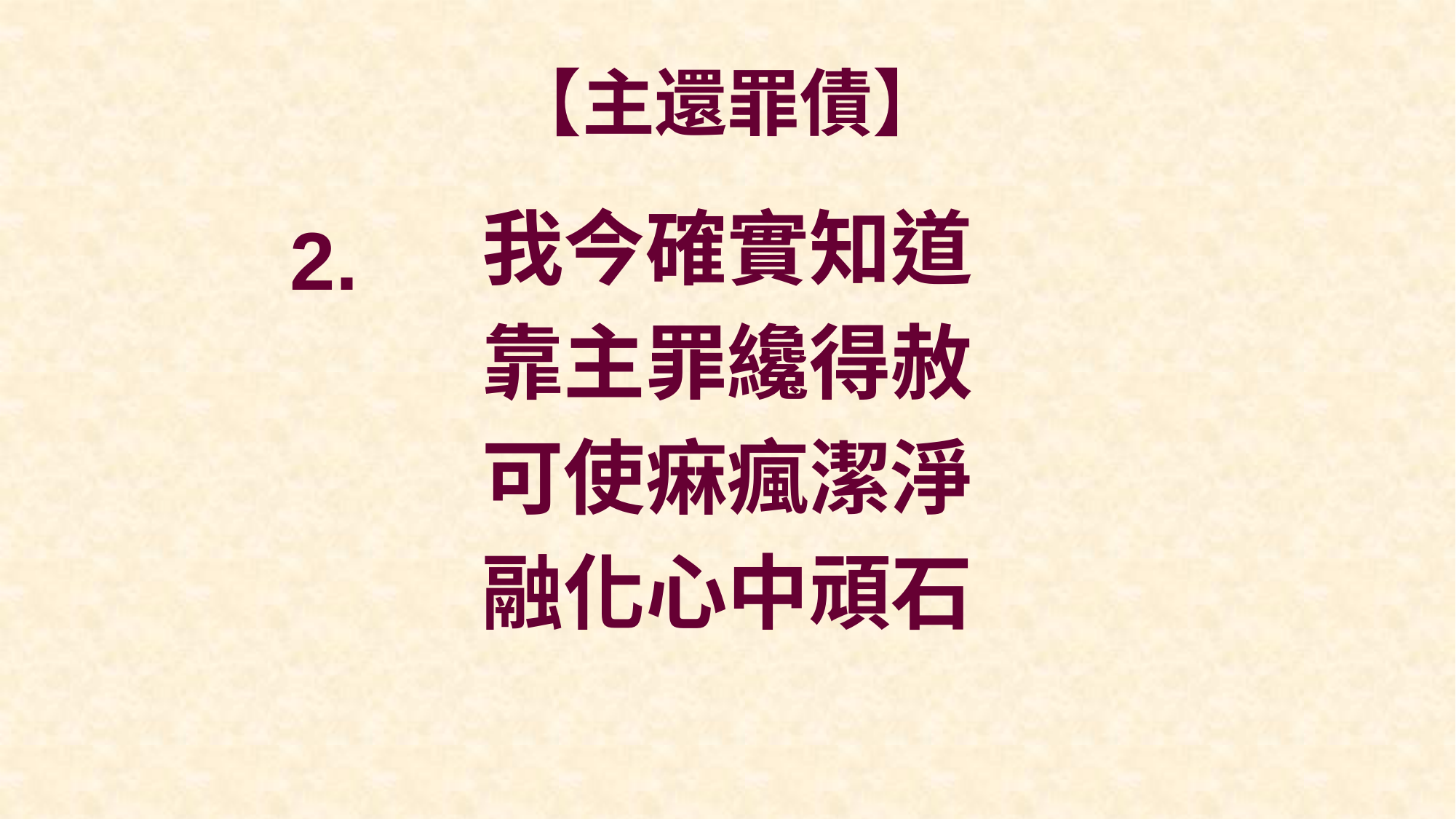

# 【主還罪債】
我今確實知道
靠主罪纔得赦
可使痳瘋潔淨
融化心中頑石
2.